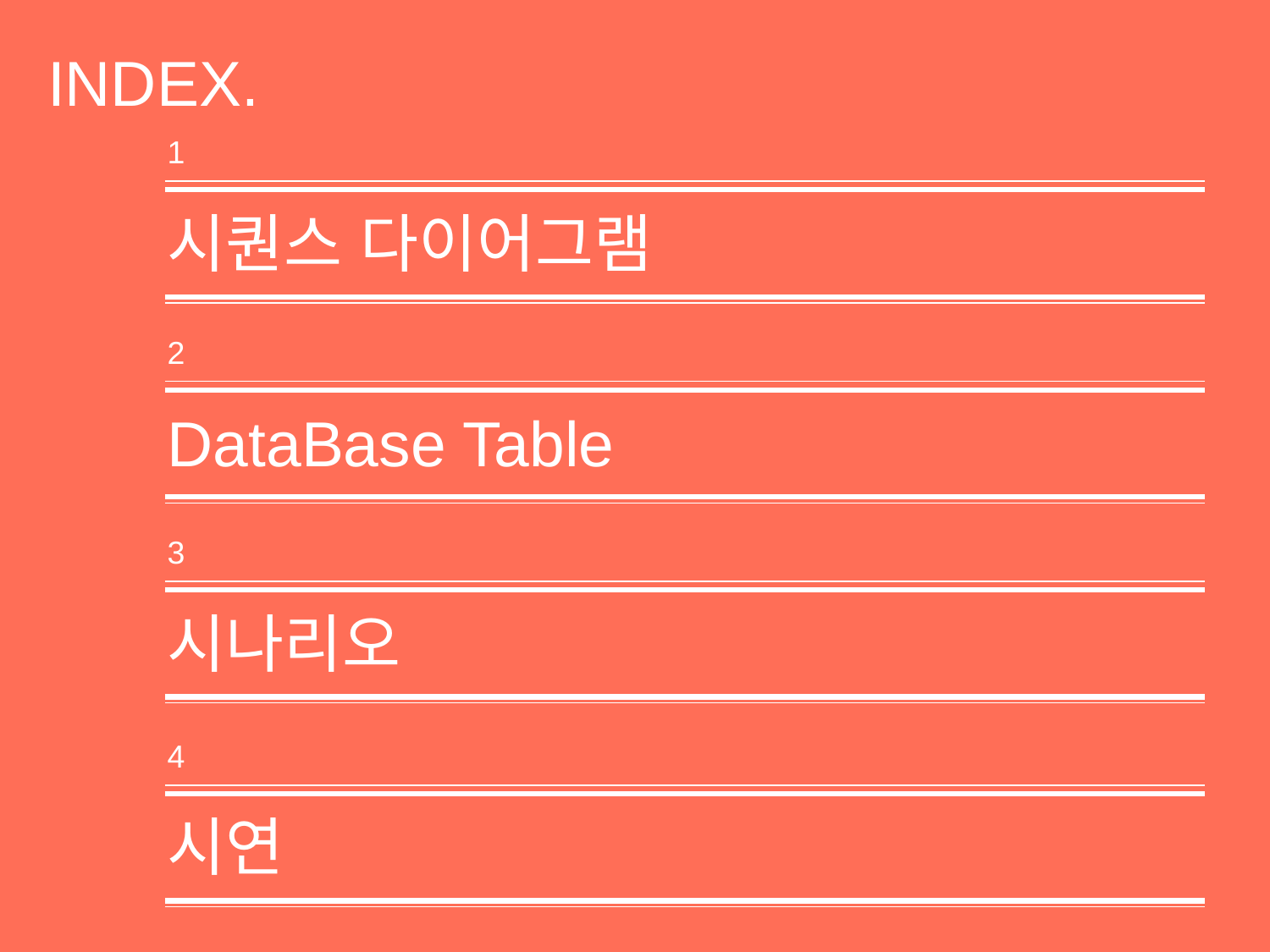

INDEX.
1
시퀀스 다이어그램
2
DataBase Table
3
시나리오
4
시연